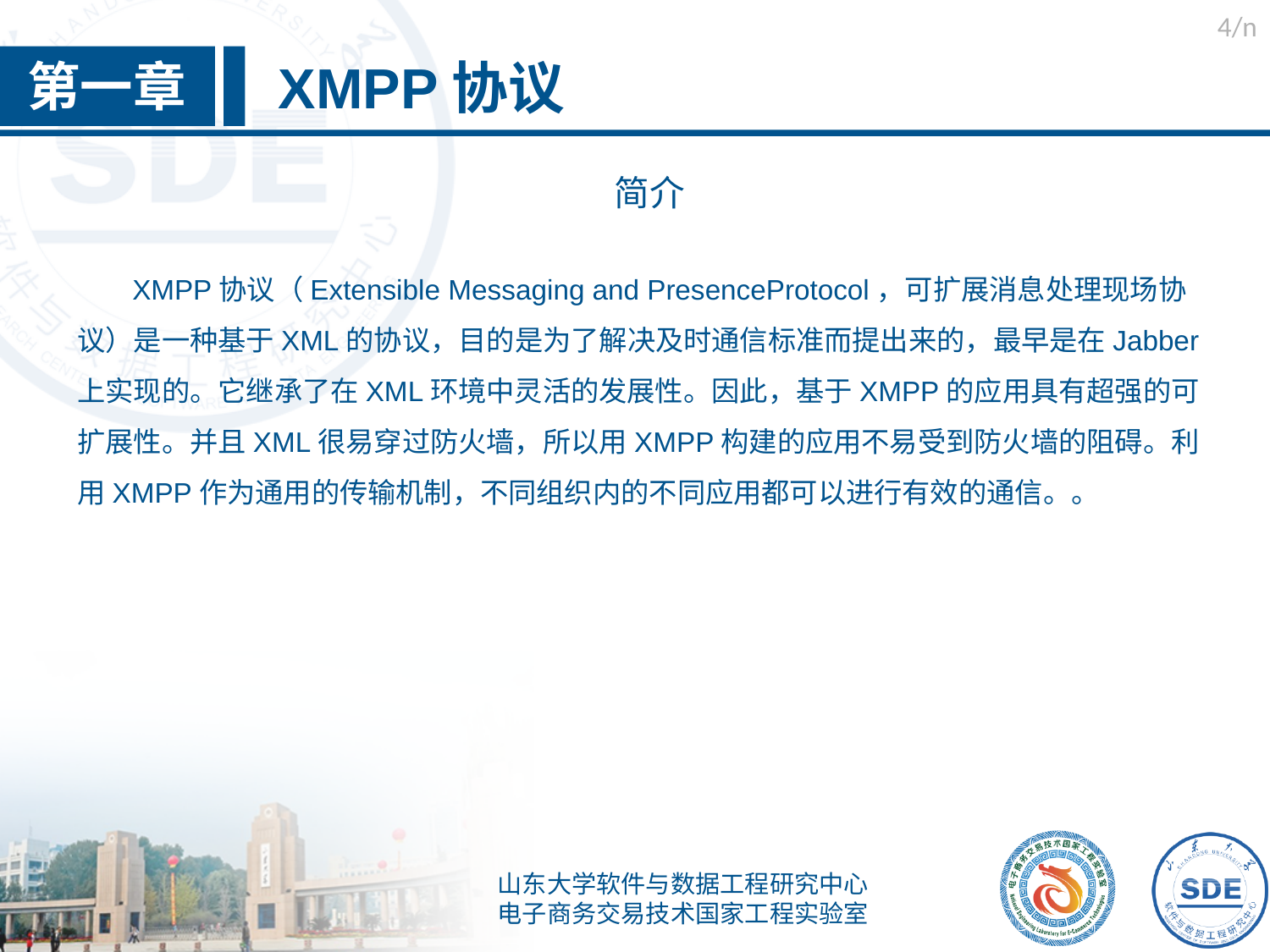

4/n
XMPP协议
第一章
简介
       XMPP协议（Extensible Messaging and PresenceProtocol，可扩展消息处理现场协议）是一种基于XML的协议，目的是为了解决及时通信标准而提出来的，最早是在Jabber上实现的。它继承了在XML环境中灵活的发展性。因此，基于XMPP的应用具有超强的可扩展性。并且XML很易穿过防火墙，所以用XMPP构建的应用不易受到防火墙的阻碍。利用XMPP作为通用的传输机制，不同组织内的不同应用都可以进行有效的通信。。